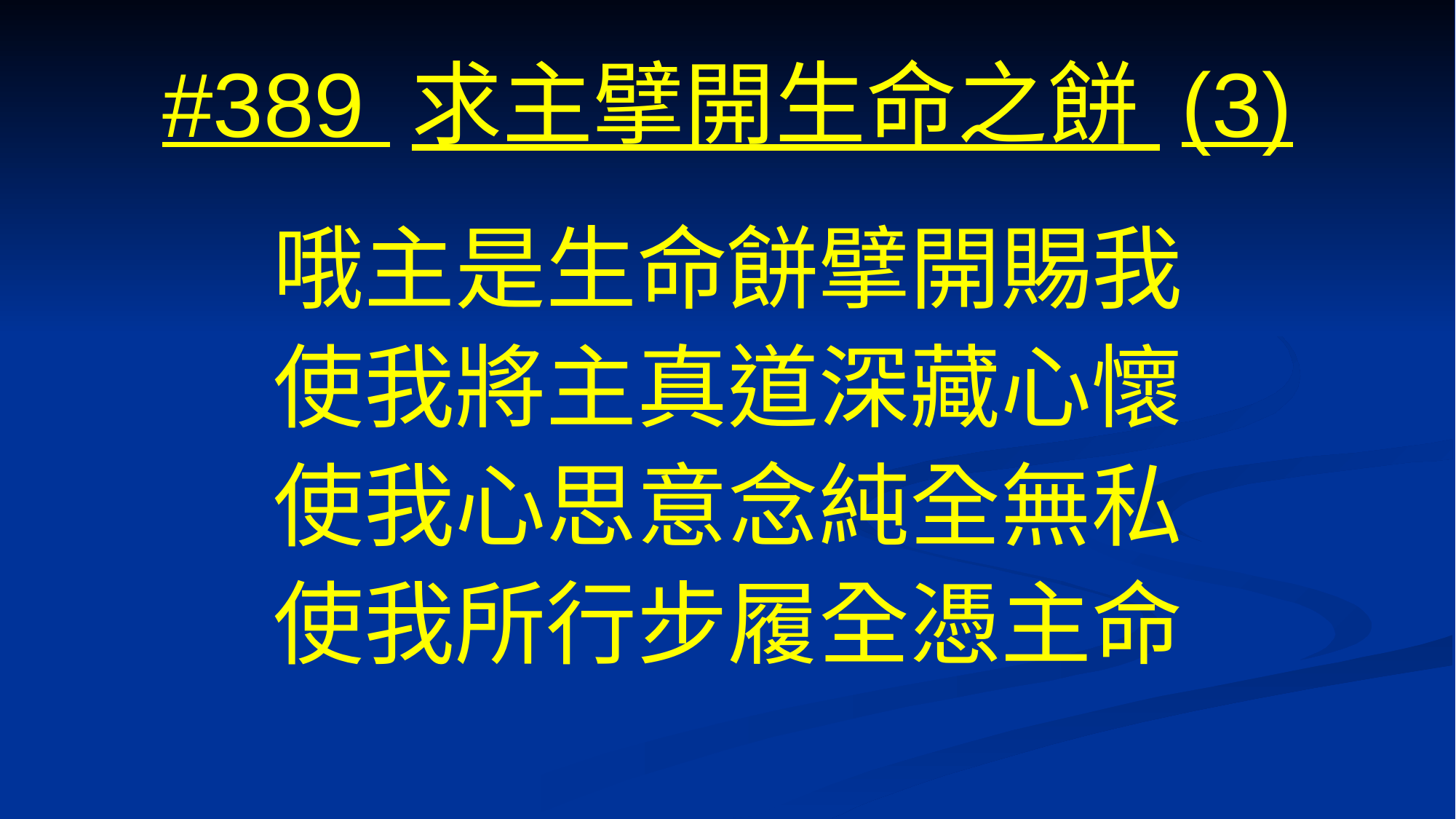

# #389 求主擘開生命之餅 (3)
哦主是生命餅擘開賜我
使我將主真道深藏心懷
使我心思意念純全無私
使我所行步履全憑主命